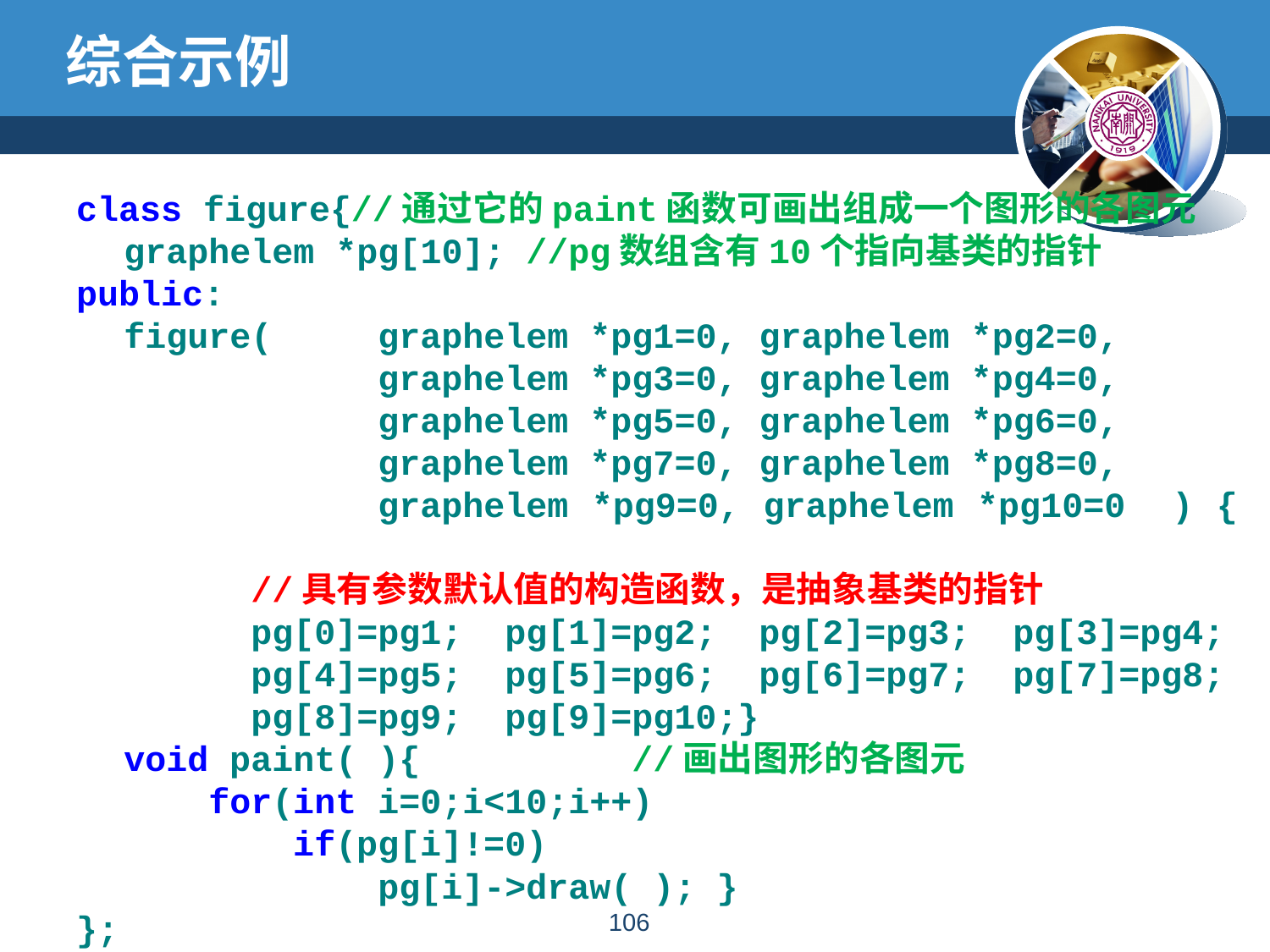

# 综合示例
class figure{//通过它的paint函数可画出组成一个图形的各图元
	graphelem *pg[10]; //pg数组含有10个指向基类的指针
public:
	figure(  	graphelem *pg1=0, graphelem *pg2=0,
			graphelem *pg3=0, graphelem *pg4=0,
			graphelem *pg5=0, graphelem *pg6=0,
			graphelem *pg7=0, graphelem *pg8=0,
			graphelem *pg9=0, graphelem *pg10=0  ) {
		//具有参数默认值的构造函数，是抽象基类的指针
		pg[0]=pg1;	pg[1]=pg2;	pg[2]=pg3;	pg[3]=pg4;
		pg[4]=pg5;	pg[5]=pg6;	pg[6]=pg7;	pg[7]=pg8;
		pg[8]=pg9;	pg[9]=pg10;}
	void paint( ){   		//画出图形的各图元
	    for(int i=0;i<10;i++)
		  if(pg[i]!=0)
		      pg[i]->draw( ); }
};
106